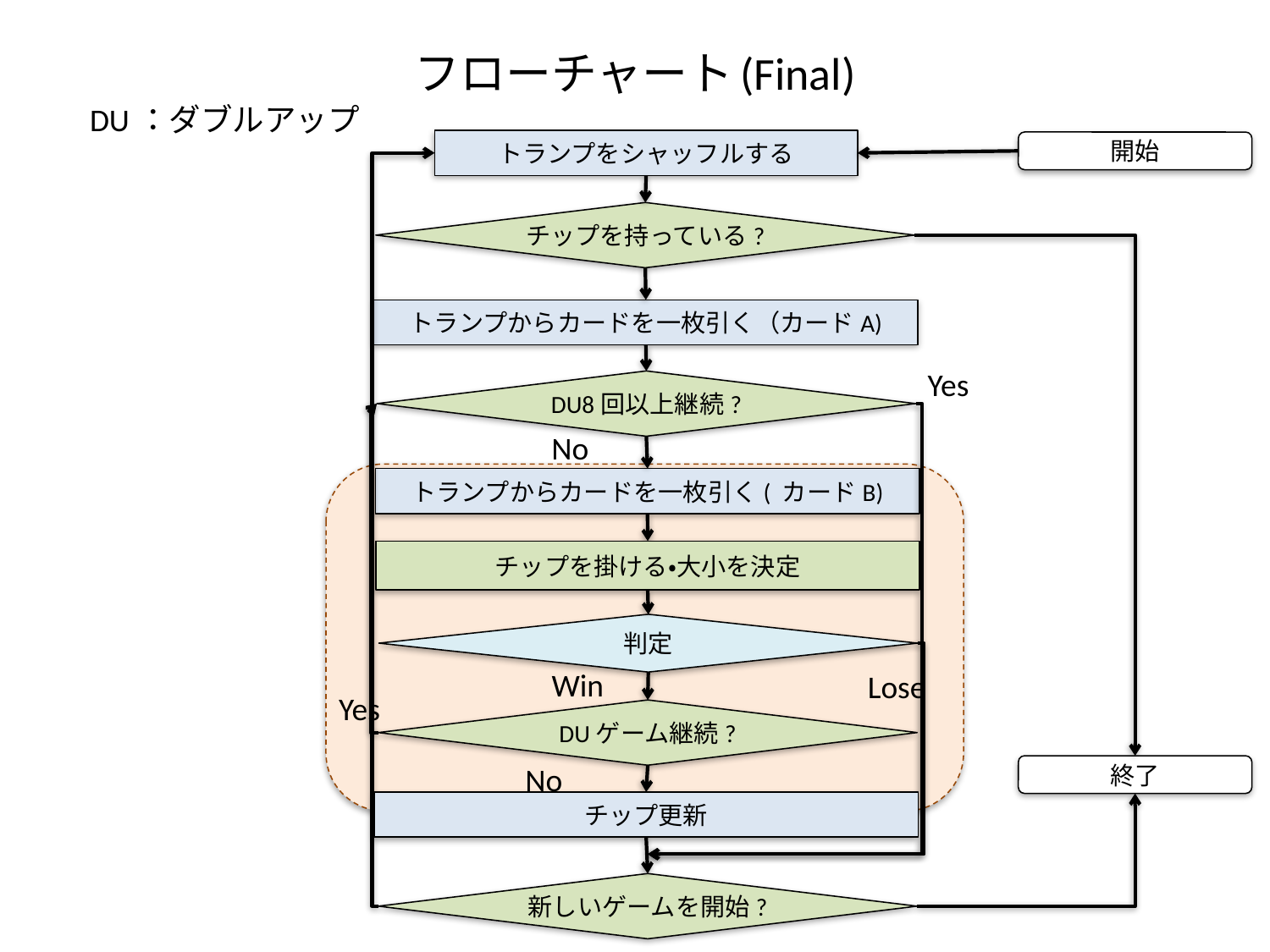

# フローチャート(Final)
DU：ダブルアップ
トランプをシャッフルする
開始
チップを持っている?
トランプからカードを一枚引く（カードA)
Yes
DU8回以上継続?
No

トランプからカードを一枚引く( カードB)
チップを掛ける・大小を決定
判定
Win
Lose
Yes
DUゲーム継続?
No
終了
チップ更新

新しいゲームを開始?